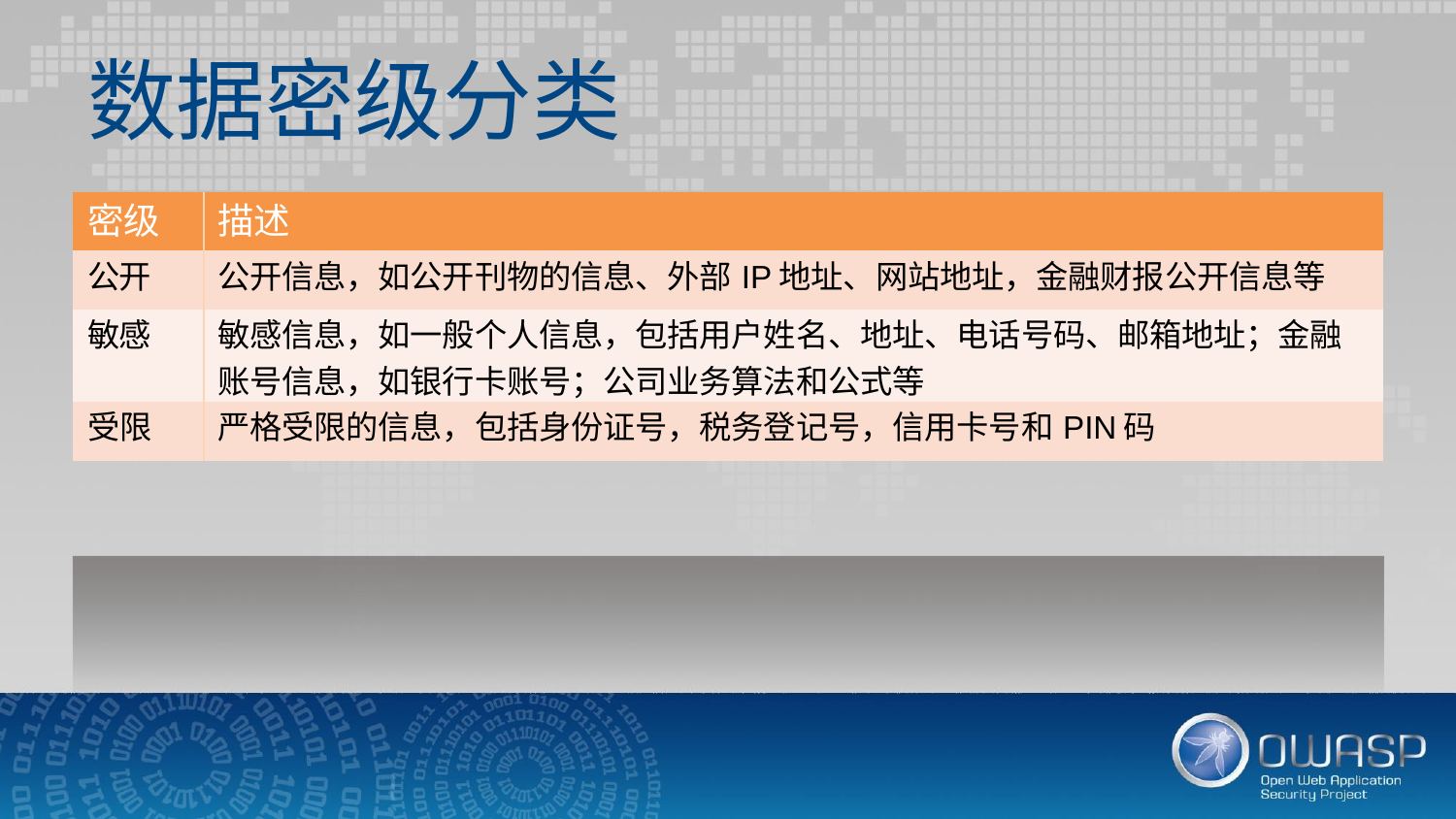

# 数据密级分类
| 密级 | 描述 |
| --- | --- |
| 公开 | 公开信息，如公开刊物的信息、外部IP地址、网站地址，金融财报公开信息等 |
| 敏感 | 敏感信息，如一般个人信息，包括用户姓名、地址、电话号码、邮箱地址；金融 账号信息，如银行卡账号；公司业务算法和公式等 |
| 受限 | 严格受限的信息，包括身份证号，税务登记号，信用卡号和PIN码 |